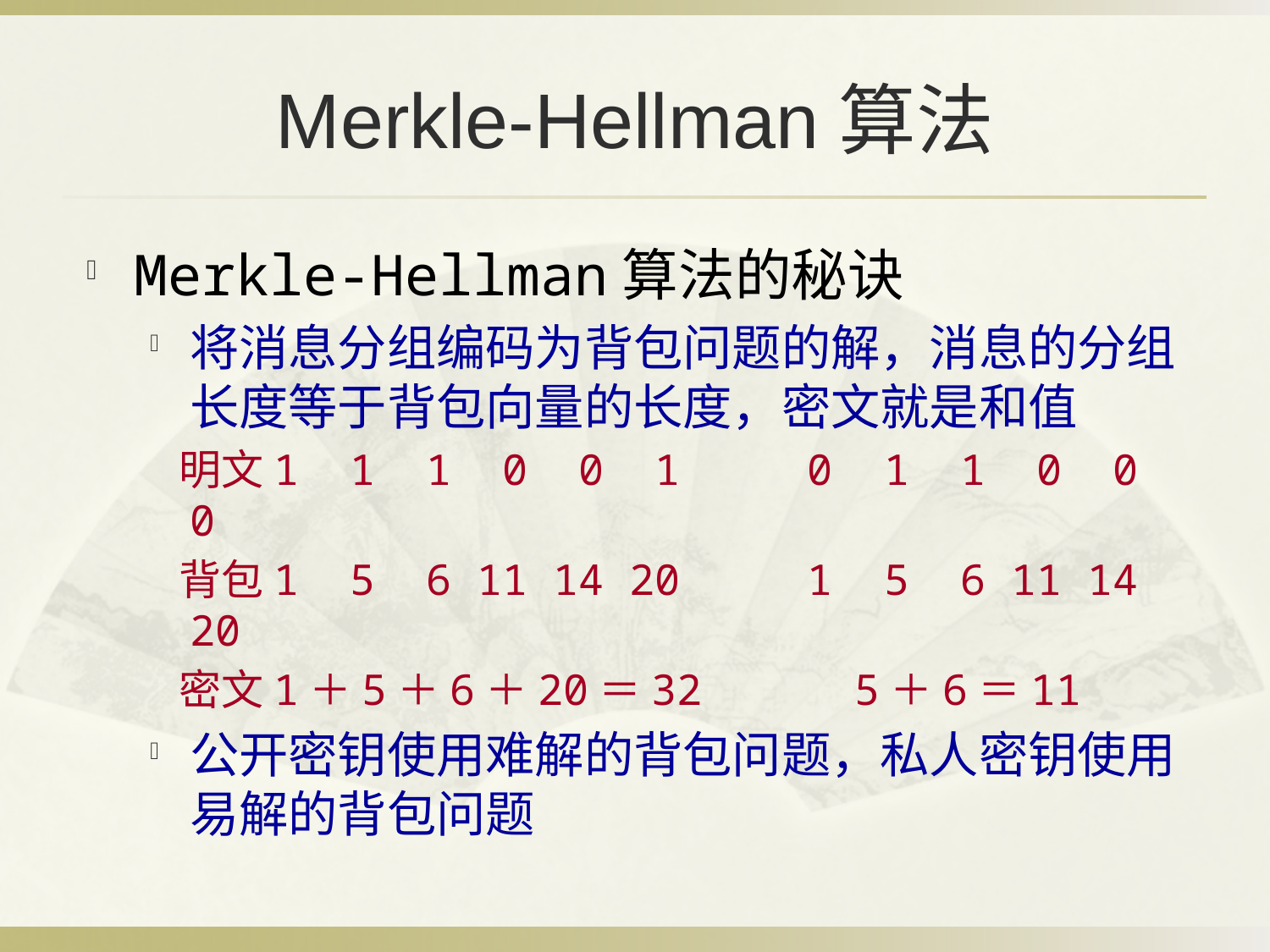

# Merkle-Hellman算法
Merkle-Hellman算法的秘诀
将消息分组编码为背包问题的解，消息的分组长度等于背包向量的长度，密文就是和值
  明文1  1  1  0  0  1     0  1  1  0  0  0
  背包1  5  6 11 14 20     1  5  6 11 14 20
  密文1＋5＋6＋20＝32      5＋6＝11
公开密钥使用难解的背包问题，私人密钥使用易解的背包问题